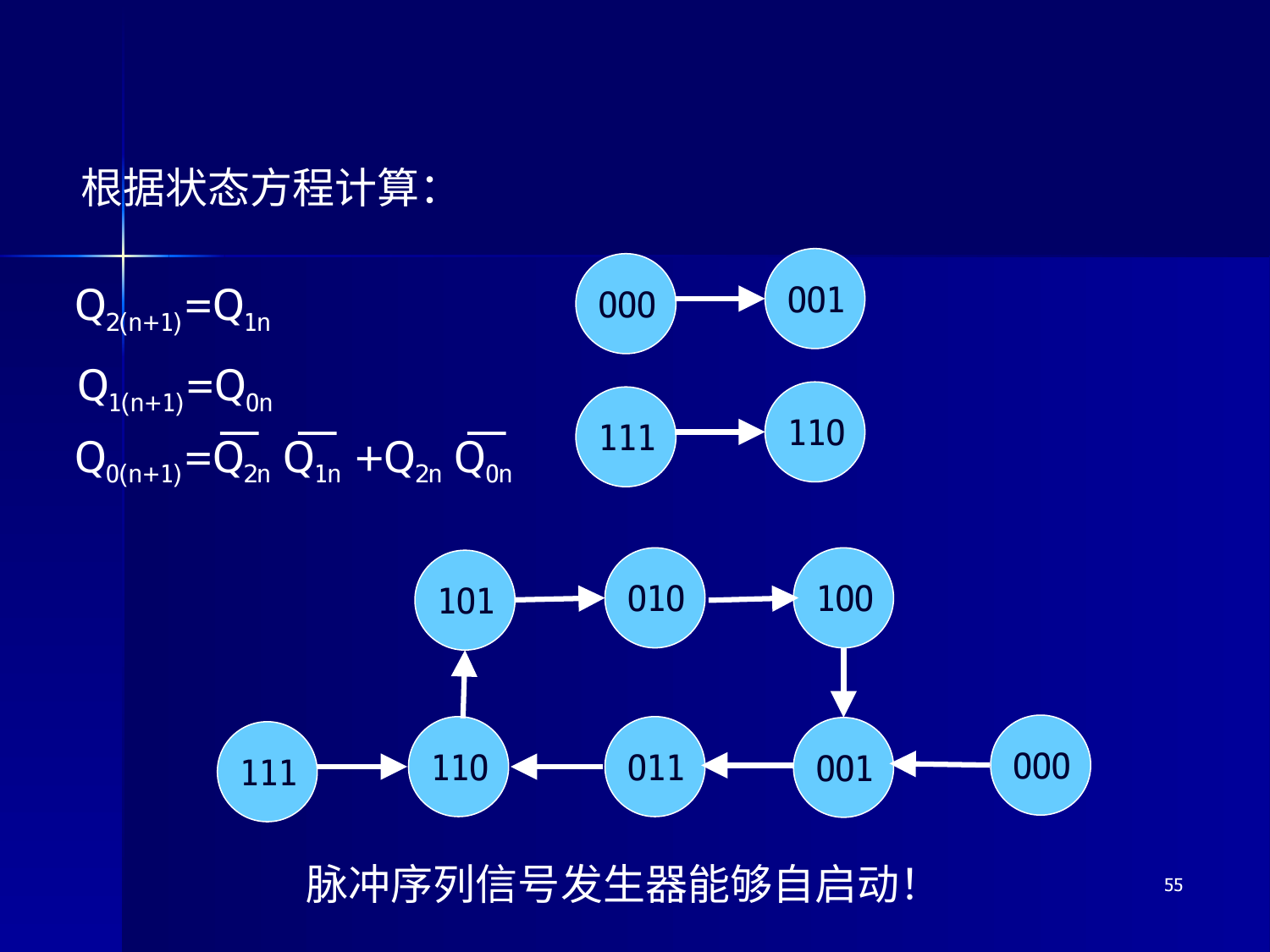

#
根据状态方程计算：

001

000
Q2(n+1)=Q1n
Q1(n+1)=Q0n

110

111
           —   —          —
Q0(n+1)=Q2n Q1n +Q2n Q0n

010

100

101

000

110

011

001

111
脉冲序列信号发生器能够自启动！
55